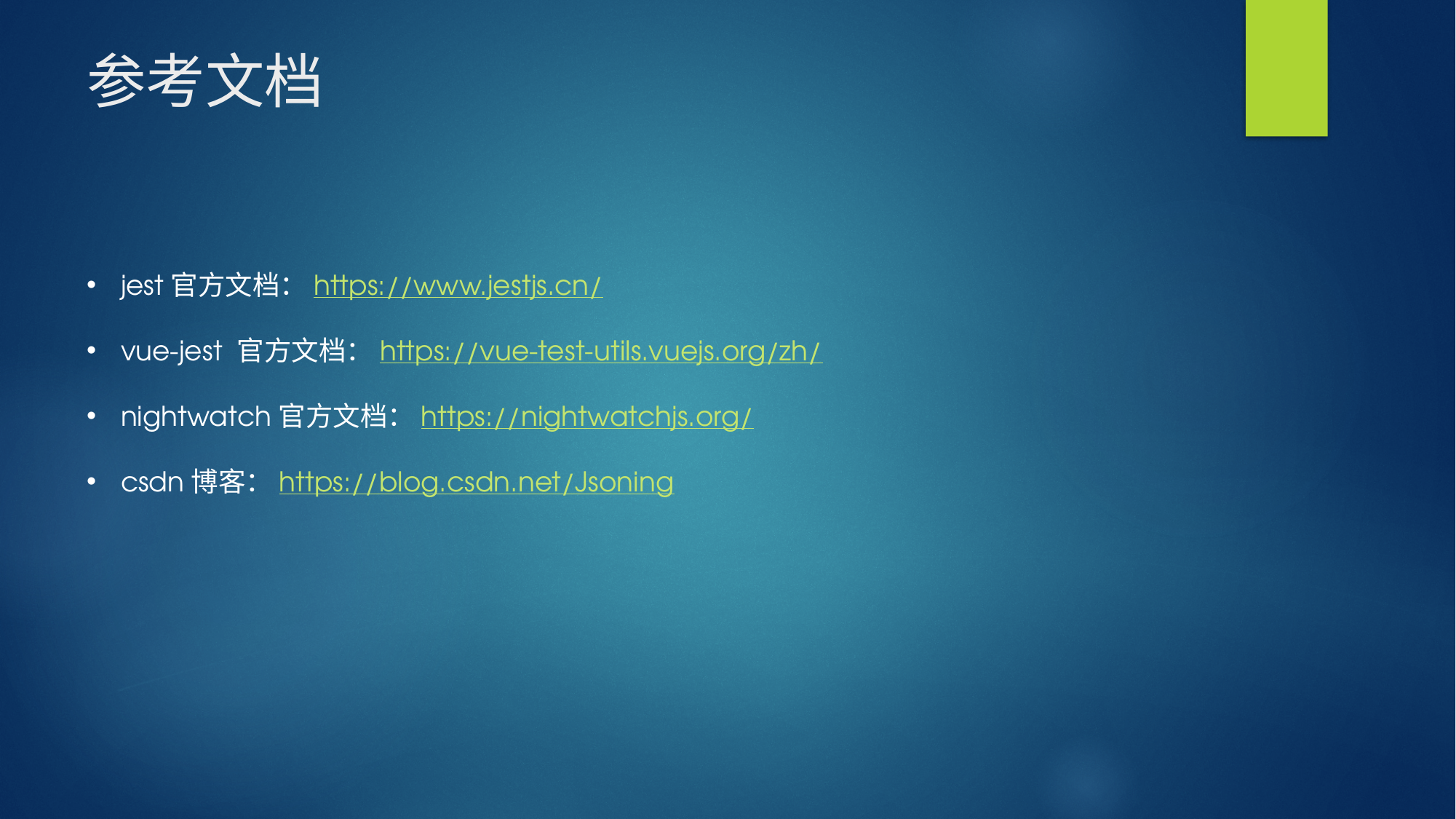

# 参考文档
jest官方文档：https://www.jestjs.cn/
vue-jest 官方文档：https://vue-test-utils.vuejs.org/zh/
nightwatch官方文档：https://nightwatchjs.org/
csdn博客：https://blog.csdn.net/Jsoning